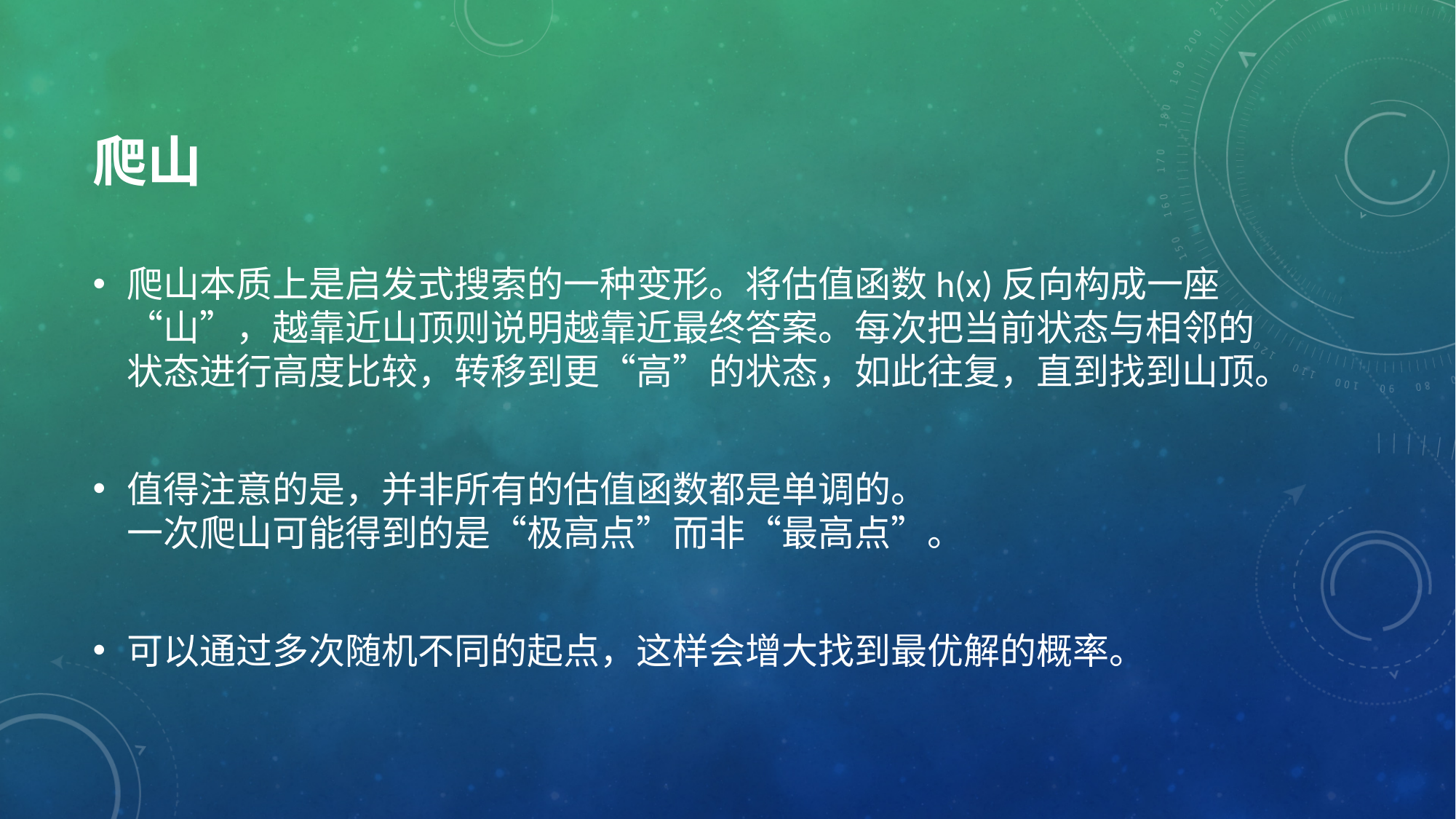

# 爬山
爬山本质上是启发式搜索的一种变形。将估值函数h(x)反向构成一座“山”，越靠近山顶则说明越靠近最终答案。每次把当前状态与相邻的状态进行高度比较，转移到更“高”的状态，如此往复，直到找到山顶。

值得注意的是，并非所有的估值函数都是单调的。
一次爬山可能得到的是“极高点”而非“最高点”。

可以通过多次随机不同的起点，这样会增大找到最优解的概率。